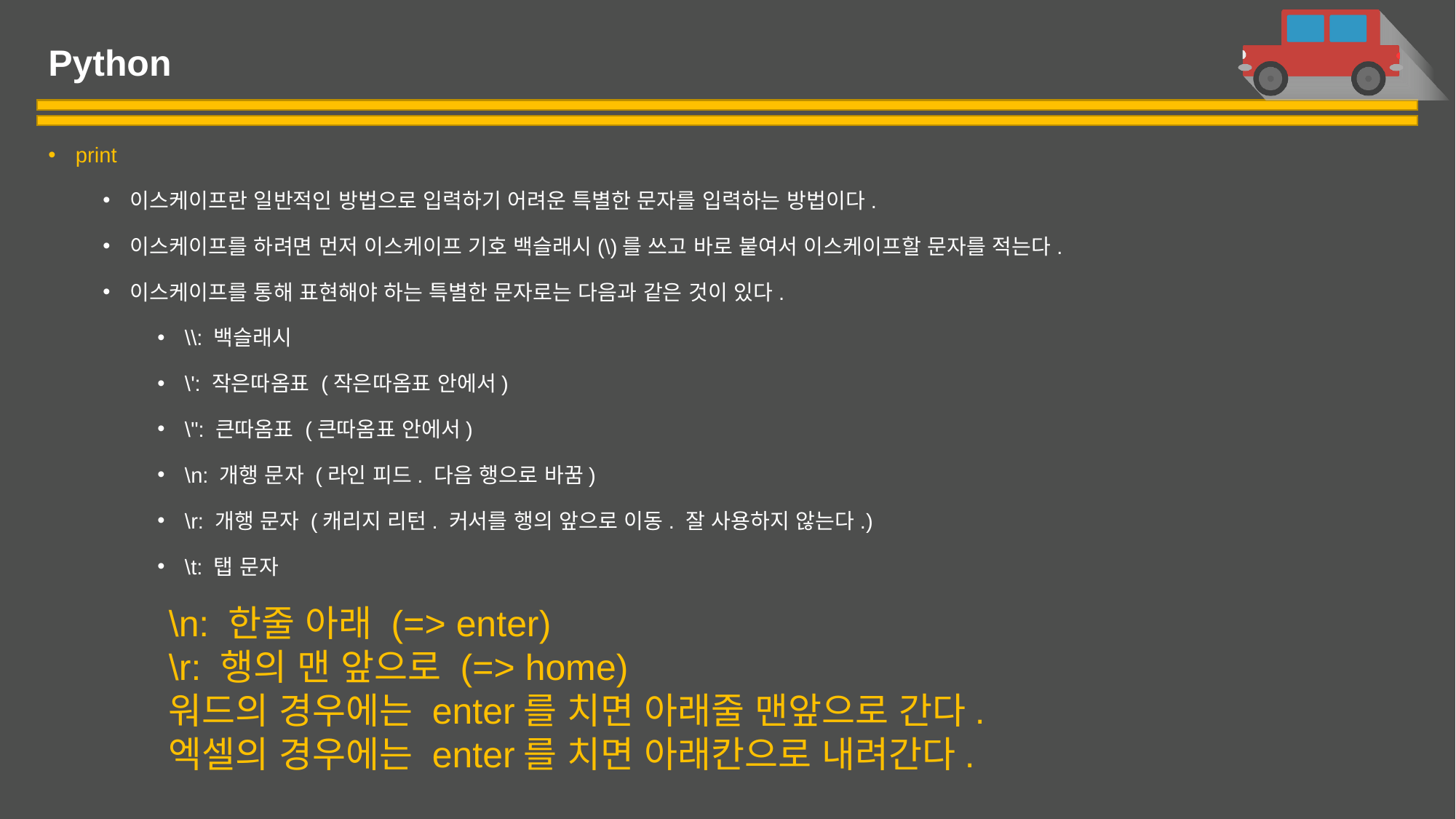

# Python
print
이스케이프란 일반적인 방법으로 입력하기 어려운 특별한 문자를 입력하는 방법이다.
이스케이프를 하려면 먼저 이스케이프 기호 백슬래시(\)를 쓰고 바로 붙여서 이스케이프할 문자를 적는다.
이스케이프를 통해 표현해야 하는 특별한 문자로는 다음과 같은 것이 있다.
\\: 백슬래시
\': 작은따옴표 (작은따옴표 안에서)
\": 큰따옴표 (큰따옴표 안에서)
\n: 개행 문자 (라인 피드. 다음 행으로 바꿈)
\r: 개행 문자 (캐리지 리턴. 커서를 행의 앞으로 이동. 잘 사용하지 않는다.)
\t: 탭 문자

\n: 한줄 아래 (=> enter)
\r: 행의 맨 앞으로 (=> home)
워드의 경우에는 enter를 치면 아래줄 맨앞으로 간다.
엑셀의 경우에는 enter를 치면 아래칸으로 내려간다.